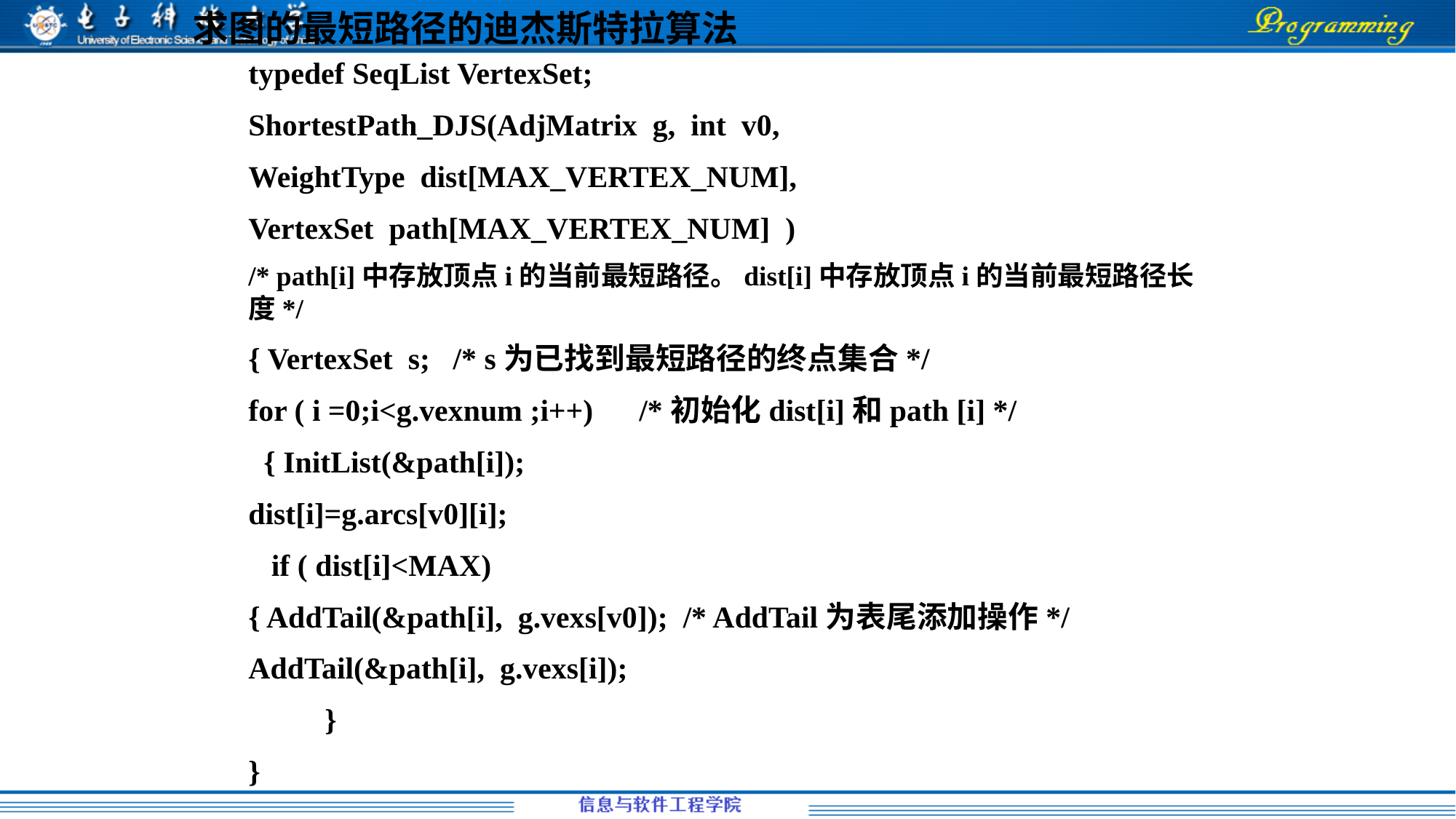

求图的最短路径的迪杰斯特拉算法
typedef SeqList VertexSet;
ShortestPath_DJS(AdjMatrix  g,  int  v0,
WeightType  dist[MAX_VERTEX_NUM],
VertexSet  path[MAX_VERTEX_NUM]  )
/* path[i]中存放顶点i的当前最短路径。dist[i]中存放顶点i的当前最短路径长度*/
{ VertexSet  s;   /* s为已找到最短路径的终点集合*/
for ( i =0;i<g.vexnum ;i++)      /*初始化dist[i]和path [i] */
  { InitList(&path[i]);
dist[i]=g.arcs[v0][i];
   if ( dist[i]<MAX)
{ AddTail(&path[i],  g.vexs[v0]);  /* AddTail为表尾添加操作*/
AddTail(&path[i],  g.vexs[i]);
          }
}